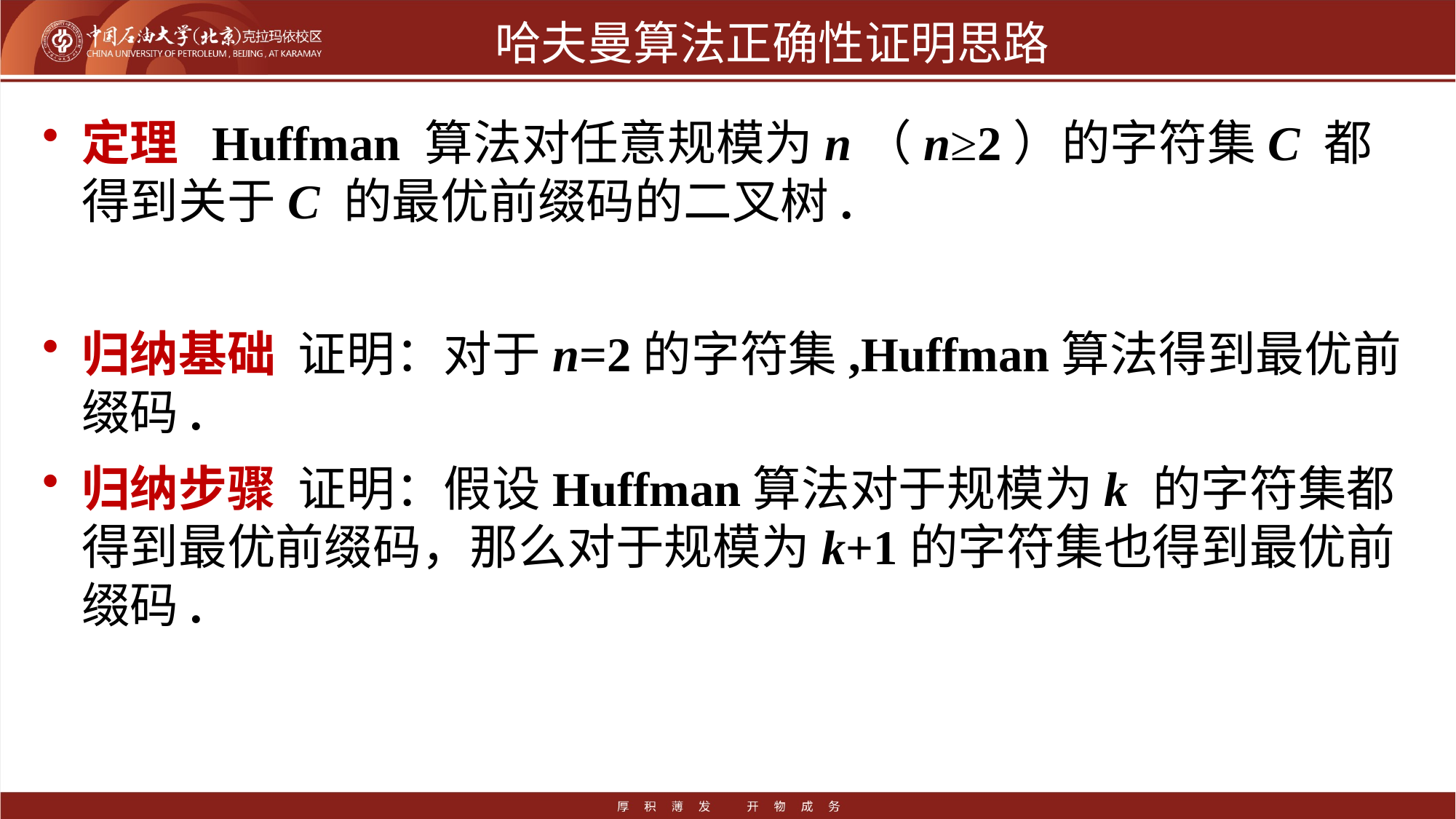

# 哈夫曼算法正确性证明思路
定理  Huffman 算法对任意规模为n（n≥2）的字符集C 都得到关于C 的最优前缀码的二叉树.

归纳基础  证明：对于n=2的字符集,Huffman算法得到最优前缀码.
归纳步骤  证明：假设Huffman算法对于规模为k 的字符集都得到最优前缀码，那么对于规模为k+1的字符集也得到最优前缀码.